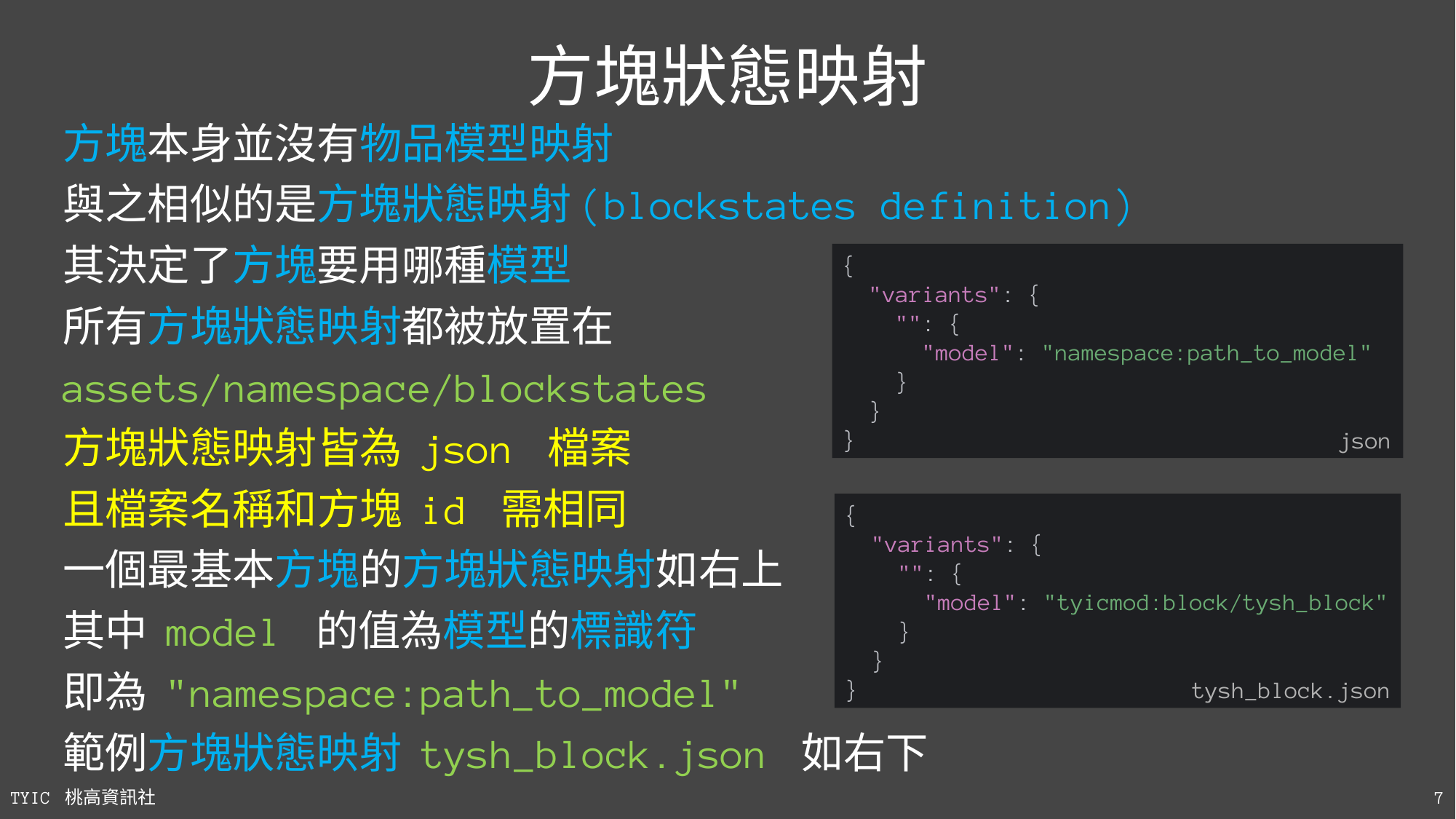

# 方塊狀態映射
方塊本身並沒有物品模型映射
與之相似的是方塊狀態映射(blockstates definition)
其決定了方塊要用哪種模型
所有方塊狀態映射都被放置在
assets/namespace/blockstates
方塊狀態映射皆為 json 檔案
且檔案名稱和方塊 id 需相同
一個最基本方塊的方塊狀態映射如右上
其中 model 的值為模型的標識符
即為 "namespace:path_to_model"
範例方塊狀態映射 tysh_block.json 如右下
{
  "variants": {
    "": {
      "model": "namespace:path_to_model"
    }
  }
}
json
{
  "variants": {
    "": {
      "model": "tyicmod:block/tysh_block"
    }
  }
}
tysh_block.json